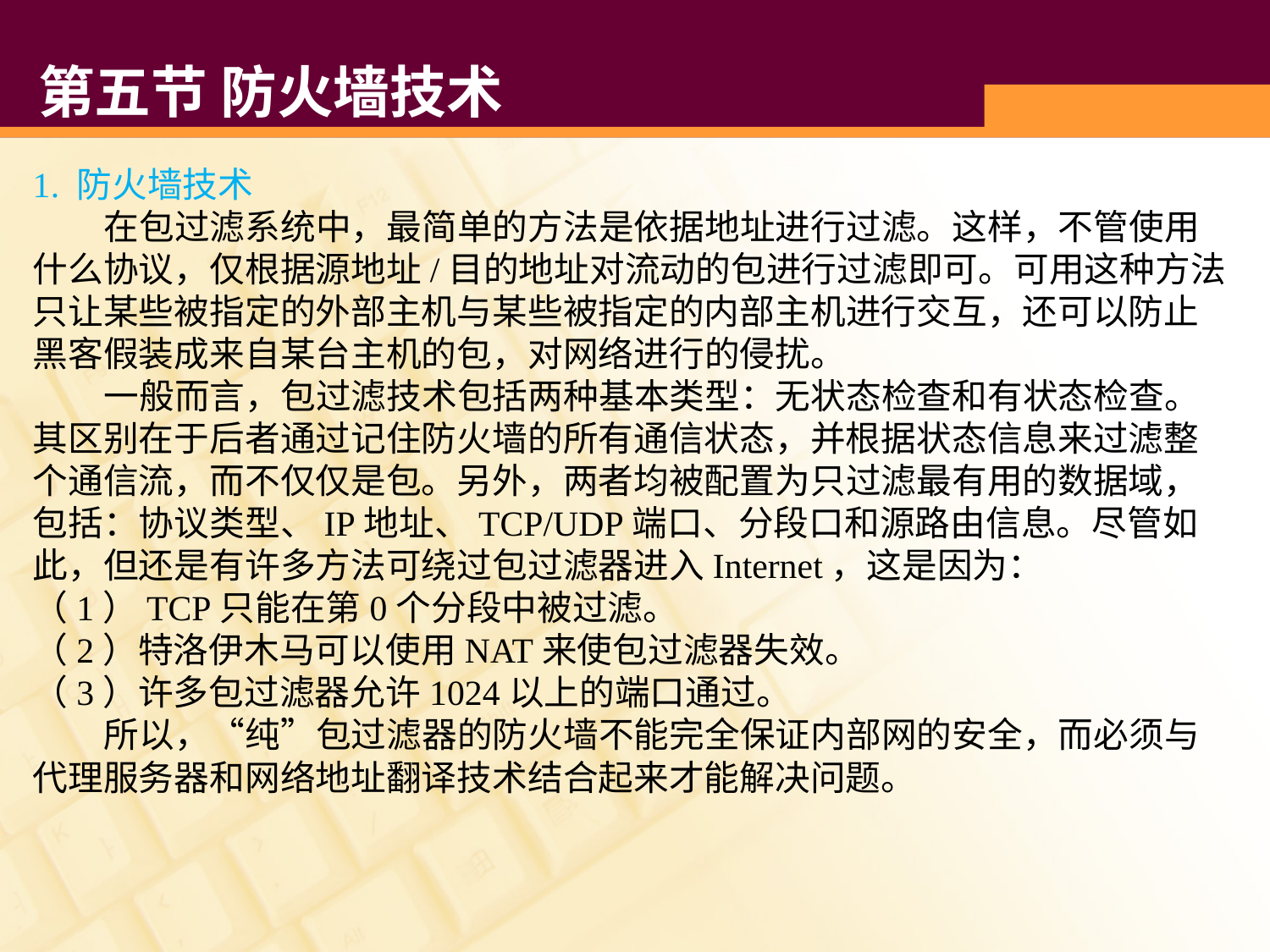

# 第五节 防火墙技术
1. 防火墙技术
        在包过滤系统中，最简单的方法是依据地址进行过滤。这样，不管使用什么协议，仅根据源地址/目的地址对流动的包进行过滤即可。可用这种方法只让某些被指定的外部主机与某些被指定的内部主机进行交互，还可以防止黑客假装成来自某台主机的包，对网络进行的侵扰。
        一般而言，包过滤技术包括两种基本类型：无状态检查和有状态检查。其区别在于后者通过记住防火墙的所有通信状态，并根据状态信息来过滤整个通信流，而不仅仅是包。另外，两者均被配置为只过滤最有用的数据域，包括：协议类型、IP地址、TCP/UDP端口、分段口和源路由信息。尽管如此，但还是有许多方法可绕过包过滤器进入Internet，这是因为：
（1）TCP只能在第0个分段中被过滤。
（2）特洛伊木马可以使用NAT来使包过滤器失效。
（3）许多包过滤器允许1024以上的端口通过。
        所以，“纯”包过滤器的防火墙不能完全保证内部网的安全，而必须与代理服务器和网络地址翻译技术结合起来才能解决问题。